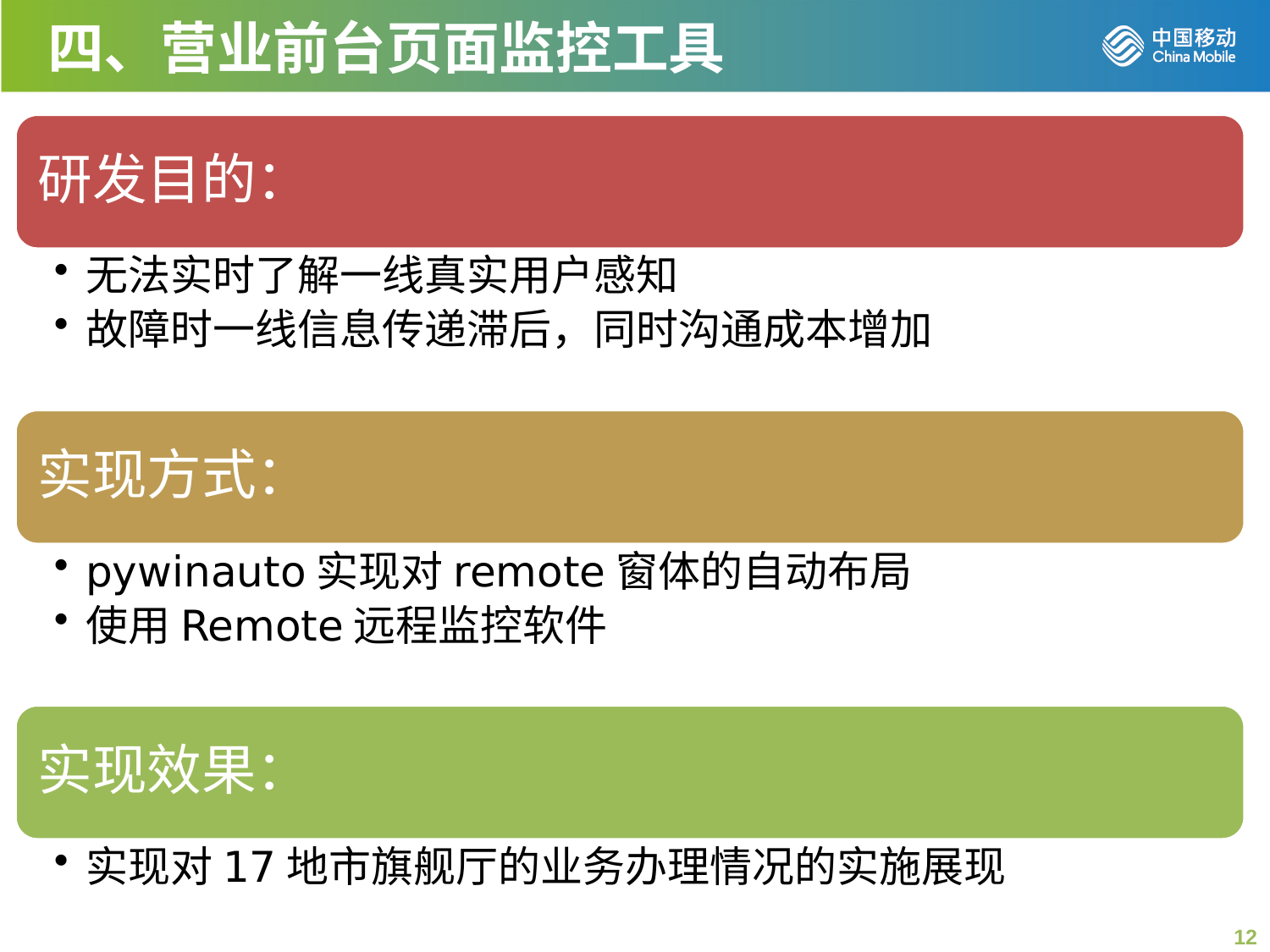

# 四、营业前台页面监控工具
研发目的：
无法实时了解一线真实用户感知
故障时一线信息传递滞后，同时沟通成本增加
实现方式：
pywinauto实现对remote窗体的自动布局
使用Remote远程监控软件
实现效果：
实现对17地市旗舰厅的业务办理情况的实施展现